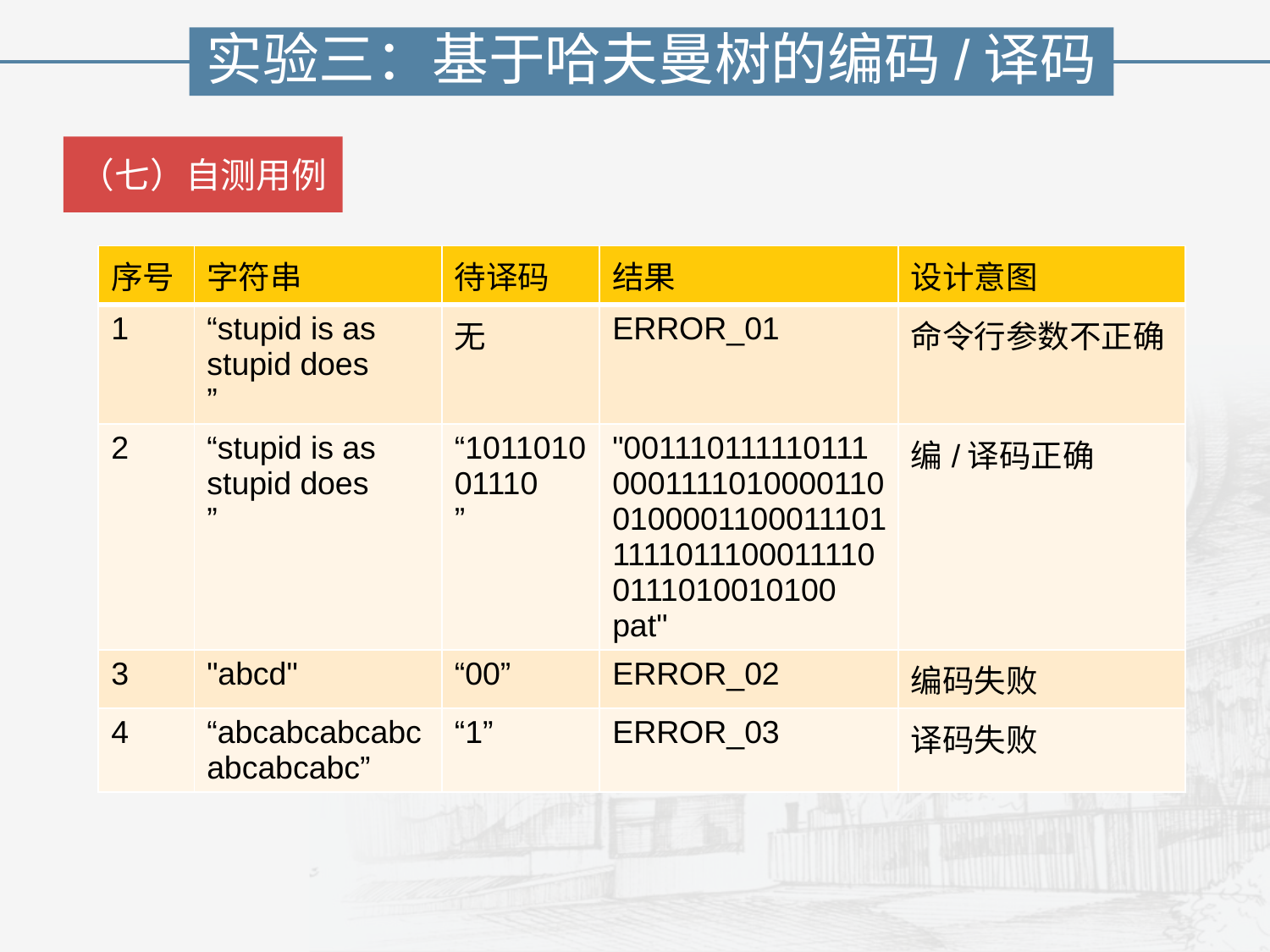

实验三：基于哈夫曼树的编码/译码
（七）自测用例
| 序号 | 字符串 | 待译码 | 结果 | 设计意图 |
| --- | --- | --- | --- | --- |
| 1 | “stupid is as stupid does ” | 无 | ERROR\_01 | 命令行参数不正确 |
| 2 | “stupid is as stupid does ” | “101101001110 ” | "0011101111101110001111010000110010000110001110111110111000111100111010010100 pat" | 编/译码正确 |
| 3 | "abcd" | “00” | ERROR\_02 | 编码失败 |
| 4 | “abcabcabcabcabcabcabc” | “1” | ERROR\_03 | 译码失败 |